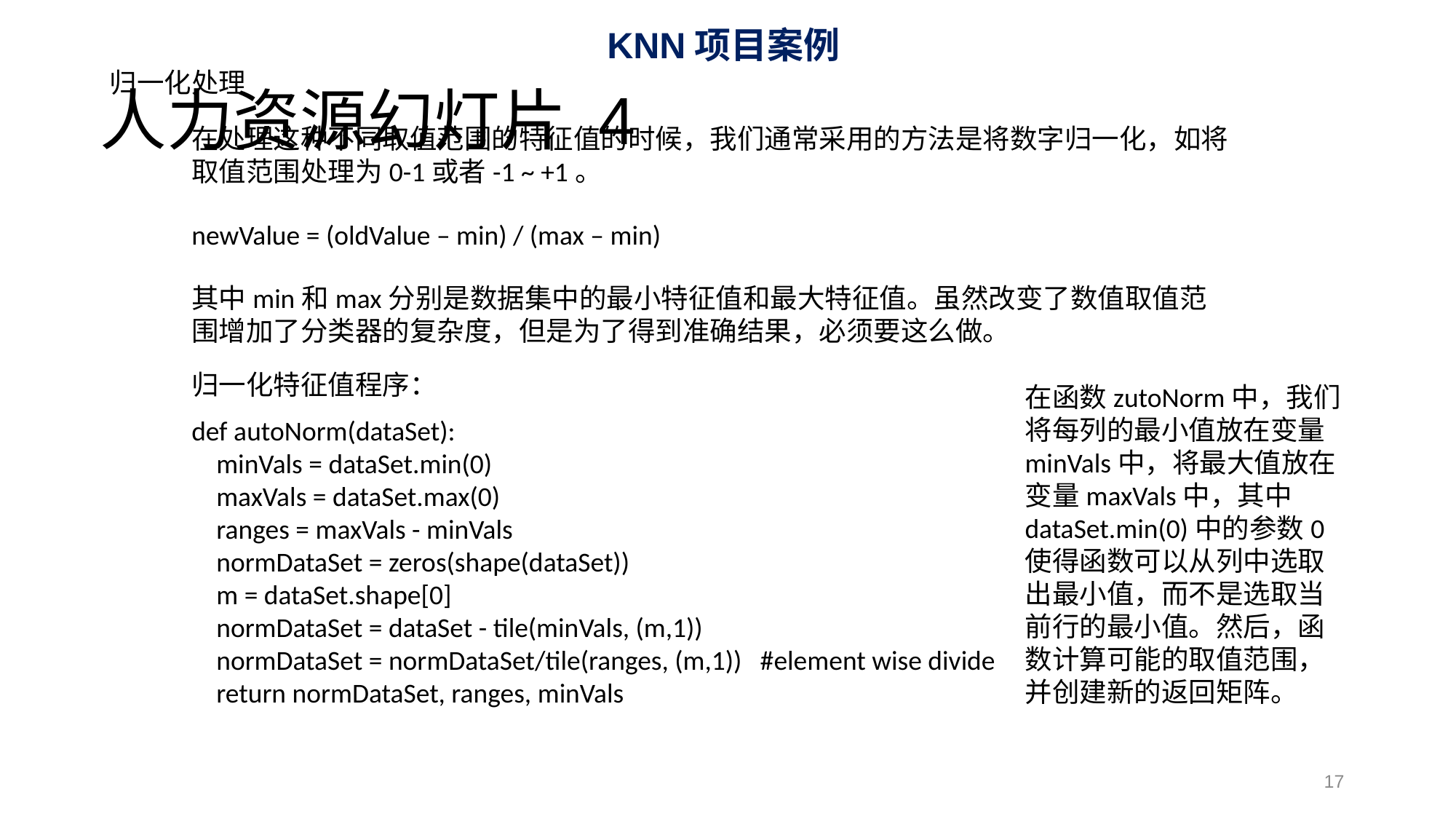

KNN项目案例
# 人力资源幻灯片 4
归一化处理
在处理这种不同取值范围的特征值的时候，我们通常采用的方法是将数字归一化，如将取值范围处理为0-1或者-1 ~ +1。
newValue = (oldValue – min) / (max – min)
其中min和max分别是数据集中的最小特征值和最大特征值。虽然改变了数值取值范围增加了分类器的复杂度，但是为了得到准确结果，必须要这么做。
归一化特征值程序：
在函数zutoNorm中，我们将每列的最小值放在变量minVals中，将最大值放在变量maxVals中，其中dataSet.min(0)中的参数0使得函数可以从列中选取出最小值，而不是选取当前行的最小值。然后，函数计算可能的取值范围，并创建新的返回矩阵。
def autoNorm(dataSet):
    minVals = dataSet.min(0)
    maxVals = dataSet.max(0)
    ranges = maxVals - minVals
    normDataSet = zeros(shape(dataSet))
    m = dataSet.shape[0]
    normDataSet = dataSet - tile(minVals, (m,1))
    normDataSet = normDataSet/tile(ranges, (m,1))   #element wise divide
    return normDataSet, ranges, minVals
17